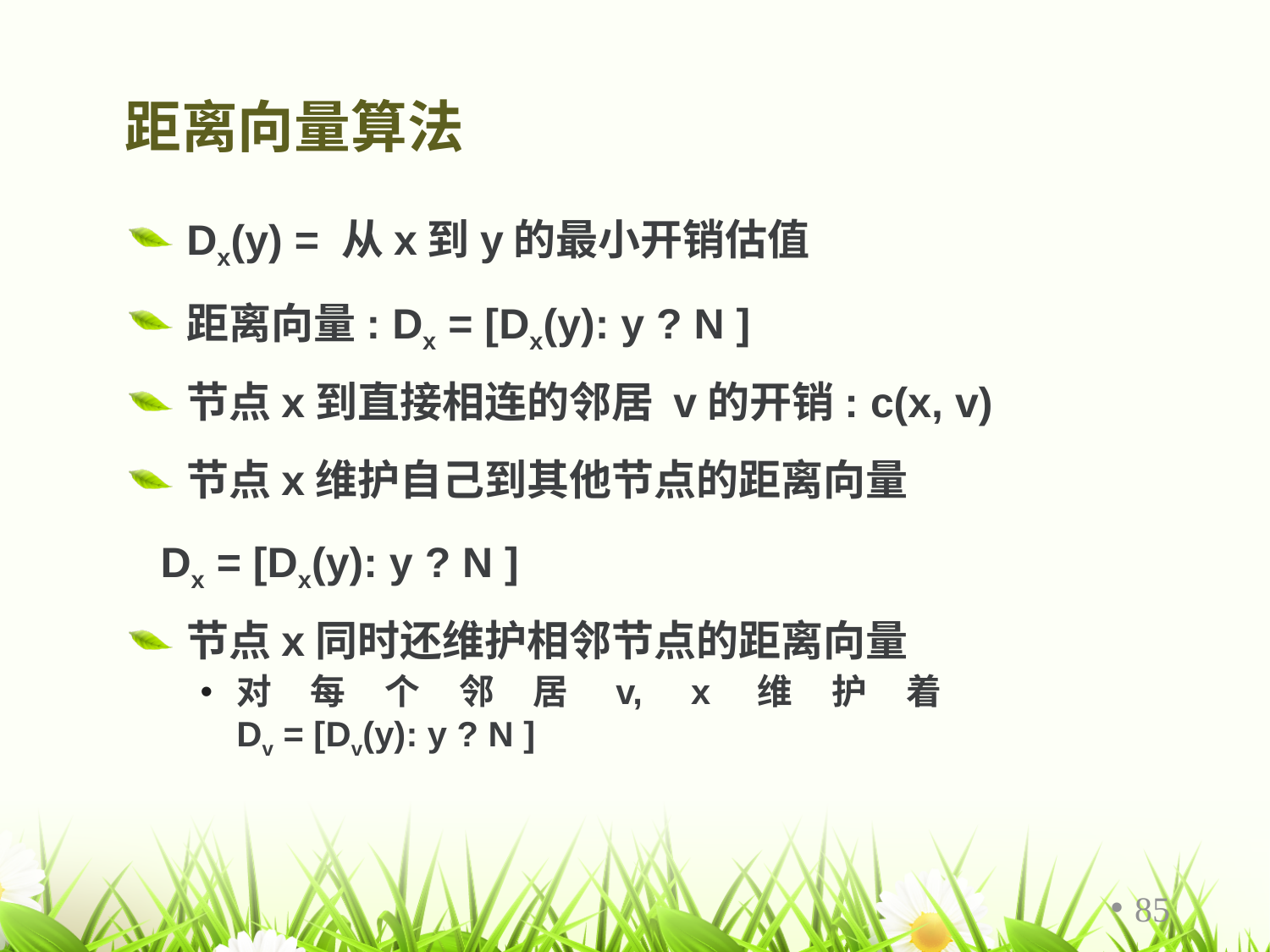

# 距离向量算法
Dx(y) = 从x到y的最小开销估值
距离向量: Dx = [Dx(y): y ? N ]
节点x到直接相连的邻居 v的开销: c(x, v)
节点x维护自己到其他节点的距离向量
   Dx = [Dx(y): y ? N ]
节点x同时还维护相邻节点的距离向量
对每个邻居v, x维护着
Dv = [Dv(y): y ? N ]

85